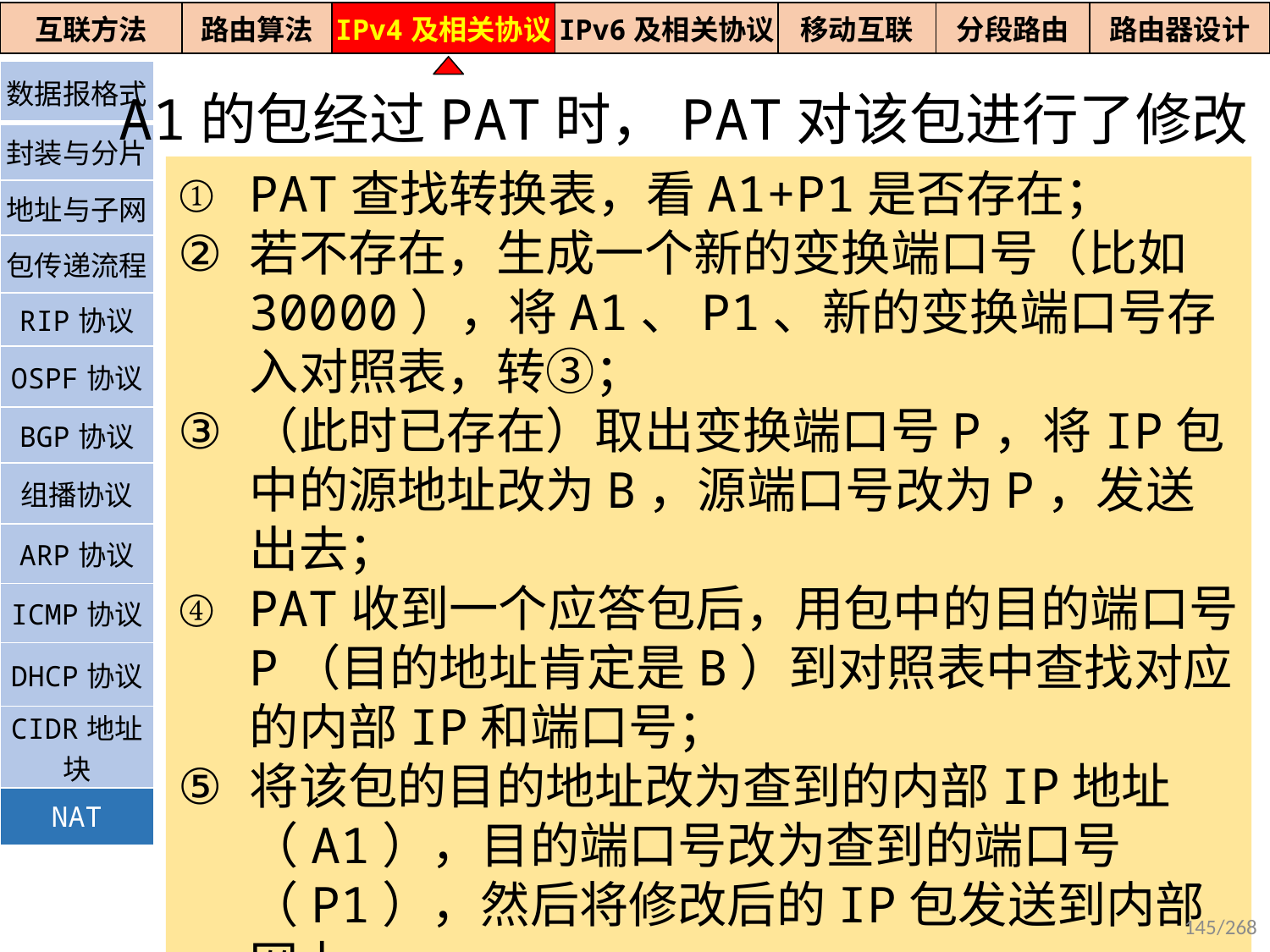

| 互联方法 | 路由算法 | IPv4及相关协议 | IPv6及相关协议 | 移动互联 | 分段路由 | 路由器设计 |
| --- | --- | --- | --- | --- | --- | --- |

| 数据报格式 |
| --- |
| 封装与分片 |
| 地址与子网 |
| 包传递流程 |
| RIP协议 |
| OSPF协议 |
| BGP协议 |
| 组播协议 |
| ARP协议 |
| ICMP协议 |
| DHCP协议 |
| CIDR地址块 |
| NAT |
A1的包经过PAT时，PAT对该包进行了修改
PAT查找转换表，看A1+P1是否存在；
若不存在，生成一个新的变换端口号（比如30000），将A1、P1、新的变换端口号存入对照表，转③；
（此时已存在）取出变换端口号P，将IP包中的源地址改为B，源端口号改为P，发送出去；
PAT收到一个应答包后，用包中的目的端口号P（目的地址肯定是B）到对照表中查找对应的内部IP和端口号；
将该包的目的地址改为查到的内部IP地址（A1），目的端口号改为查到的端口号（P1），然后将修改后的IP包发送到内部网上。
145/268